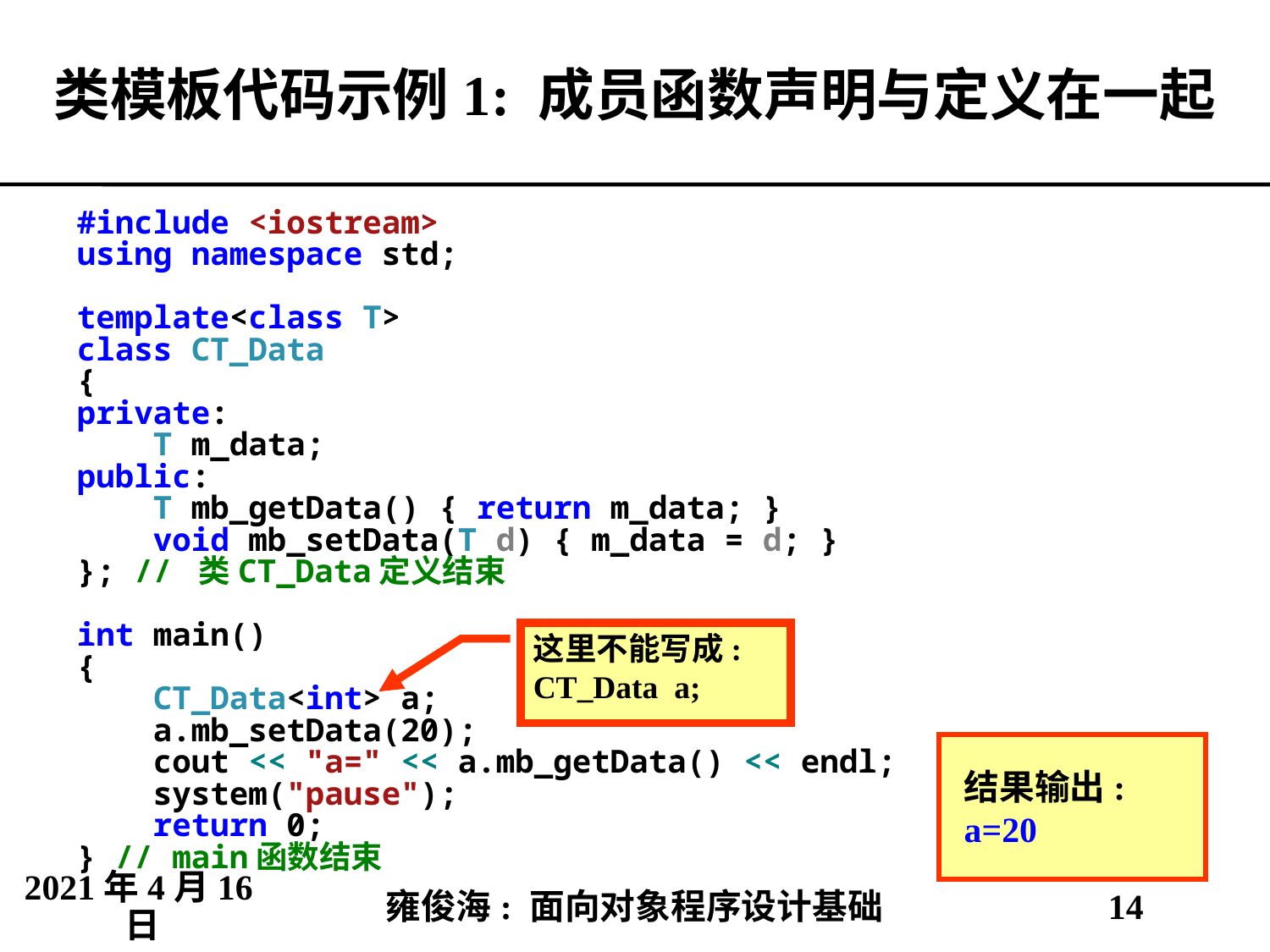

# 类模板代码示例1: 成员函数声明与定义在一起

#include <iostream>
using namespace std;

template<class T>
class CT_Data
{
private:
    T m_data;
public:
    T mb_getData() { return m_data; }
    void mb_setData(T d) { m_data = d; }
}; // 类CT_Data定义结束

int main()
{
    CT_Data<int> a;
    a.mb_setData(20);
    cout << "a=" << a.mb_getData() << endl;
    system("pause");
    return 0;
} // main函数结束
这里不能写成: CT_Data  a;
结果输出:
a=20
2021年4月16日
雍俊海: 面向对象程序设计基础
14